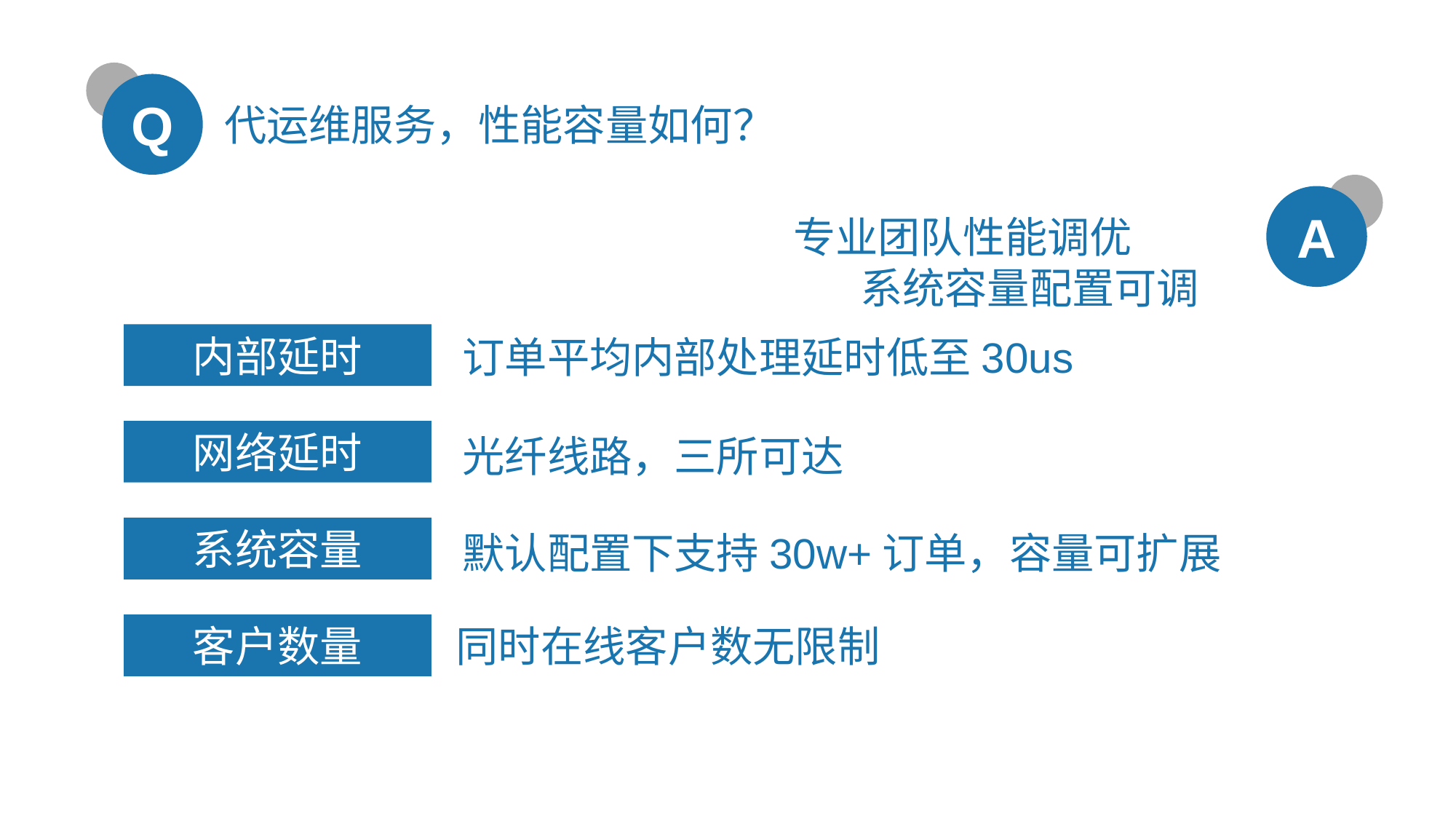

Q
代运维服务，性能容量如何？

A
专业团队性能调优
      系统容量配置可调
内部延时
订单平均内部处理延时低至30us
网络延时
光纤线路，三所可达
系统容量
默认配置下支持30w+订单，容量可扩展
客户数量
同时在线客户数无限制